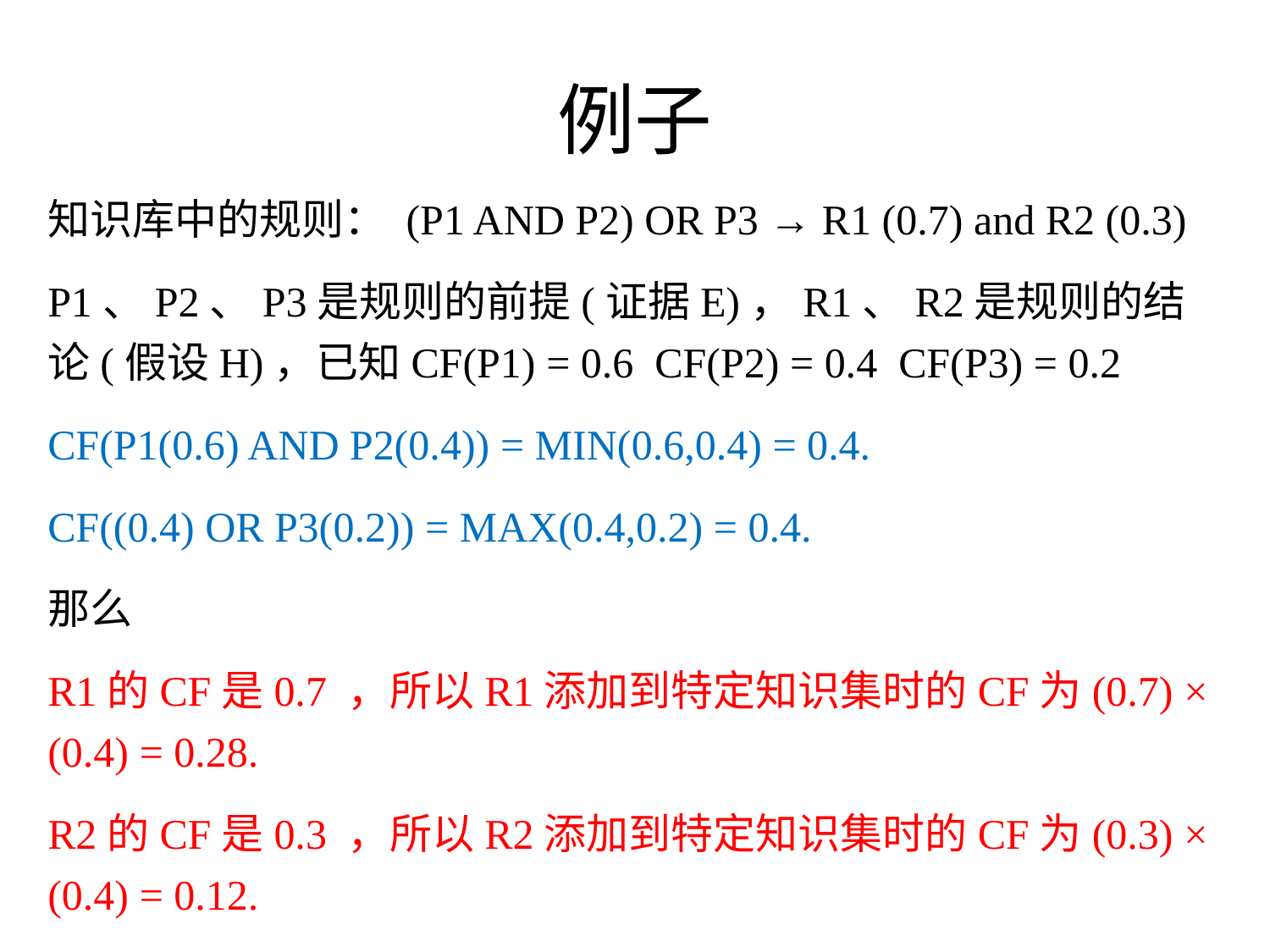

# 例子
知识库中的规则： (P1 AND P2) OR P3 → R1 (0.7) and R2 (0.3)
P1、P2、P3是规则的前提(证据E)，R1、R2是规则的结论(假设H)，已知CF(P1) = 0.6  CF(P2) = 0.4  CF(P3) = 0.2
CF(P1(0.6) AND P2(0.4)) = MIN(0.6,0.4) = 0.4.
CF((0.4) OR P3(0.2)) = MAX(0.4,0.2) = 0.4.
那么
R1的CF是0.7 ，所以R1添加到特定知识集时的CF为(0.7) × (0.4) = 0.28.
R2的CF是0.3 ，所以R2添加到特定知识集时的CF为(0.3) × (0.4) = 0.12.